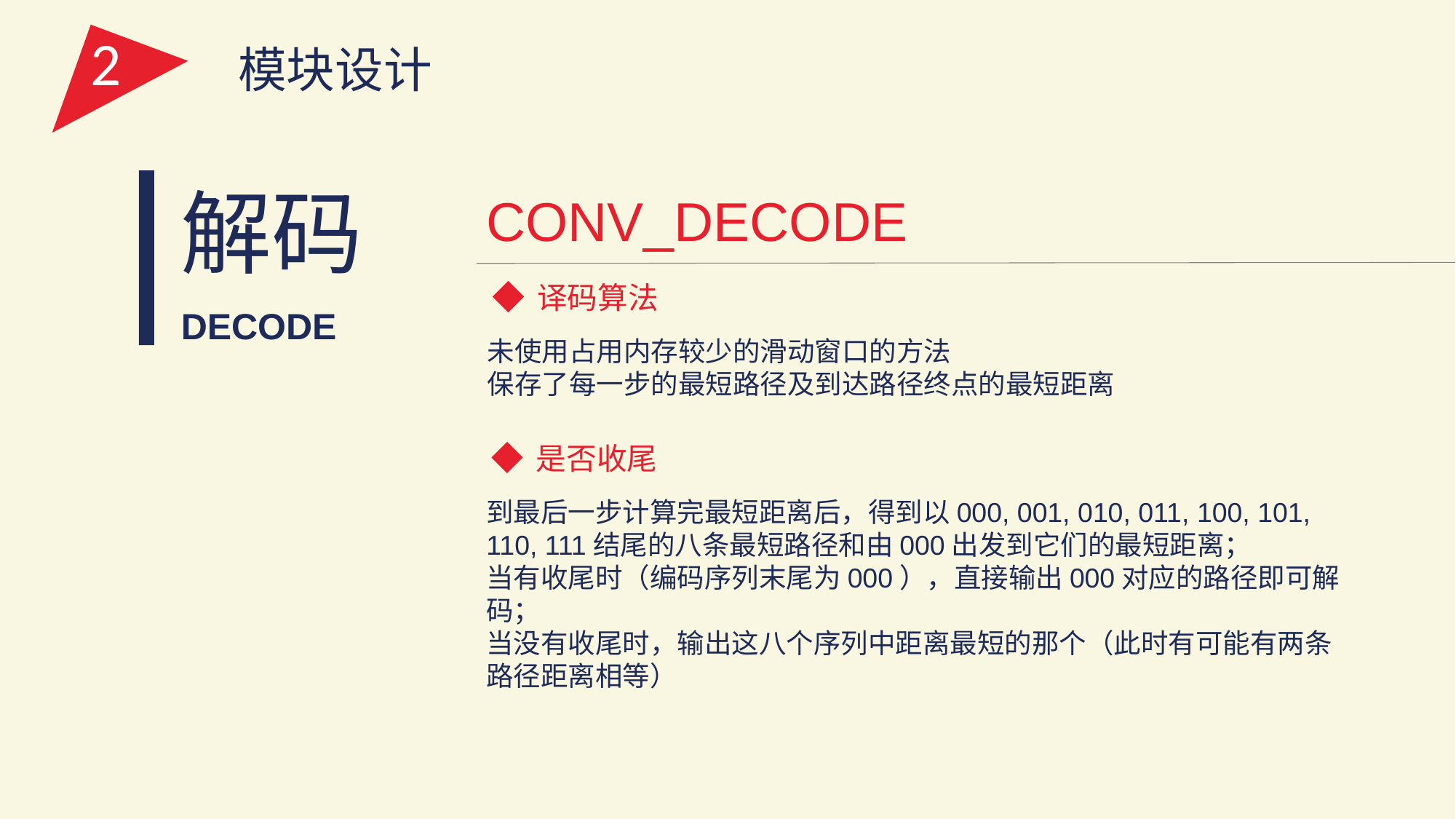

2

模块设计

解码

DECODE
CONV_DECODE
     译码算法

未使用占用内存较少的滑动窗口的方法
保存了每一步的最短路径及到达路径终点的最短距离

     是否收尾

到最后一步计算完最短距离后，得到以000, 001, 010, 011, 100, 101, 110, 111结尾的八条最短路径和由000出发到它们的最短距离；
当有收尾时（编码序列末尾为000），直接输出000对应的路径即可解码；
当没有收尾时，输出这八个序列中距离最短的那个（此时有可能有两条路径距离相等）